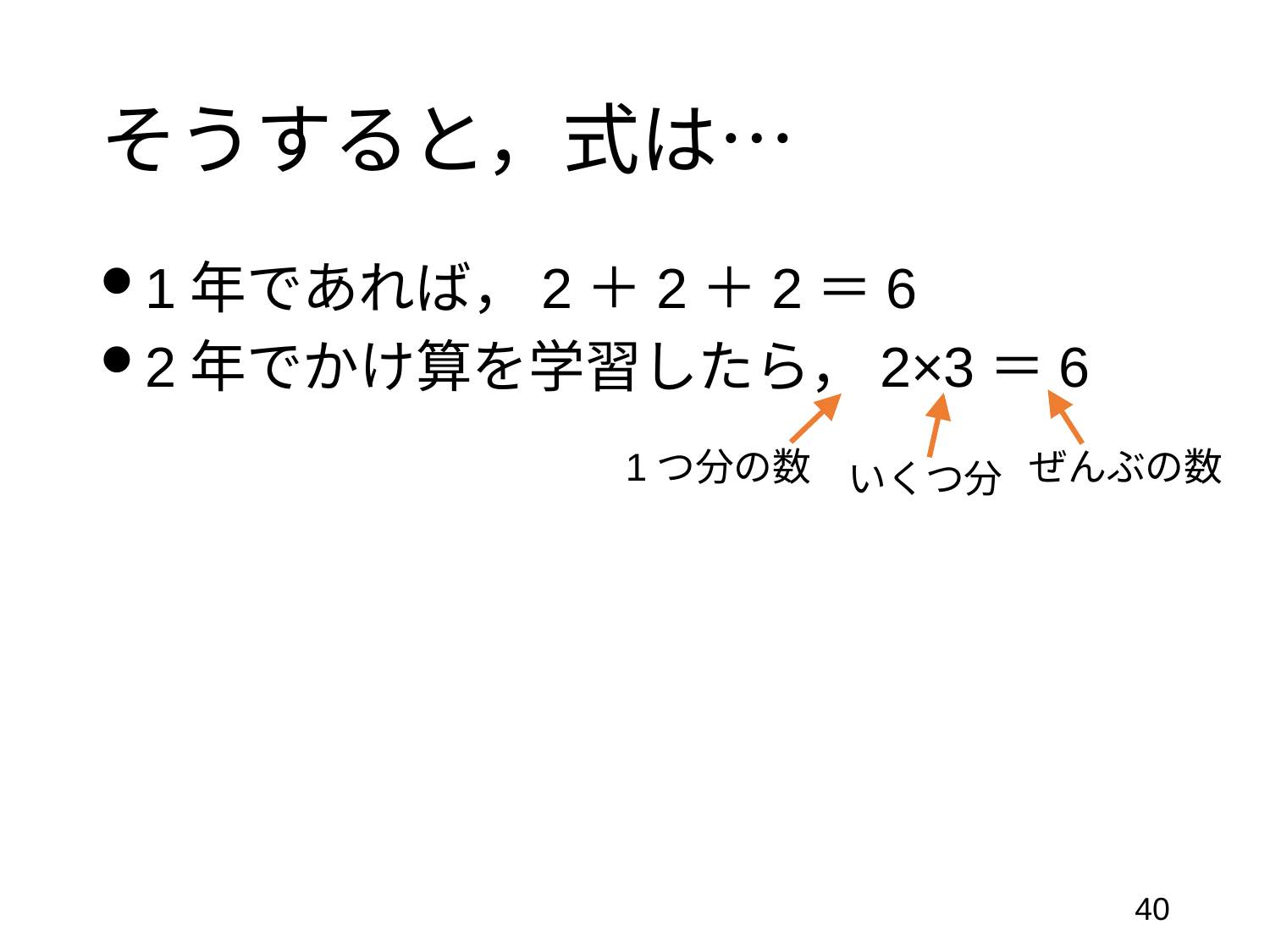

# そうすると，式は…
1年であれば，2＋2＋2＝6
2年でかけ算を学習したら，2×3＝6
1つ分の数
ぜんぶの数
いくつ分
40